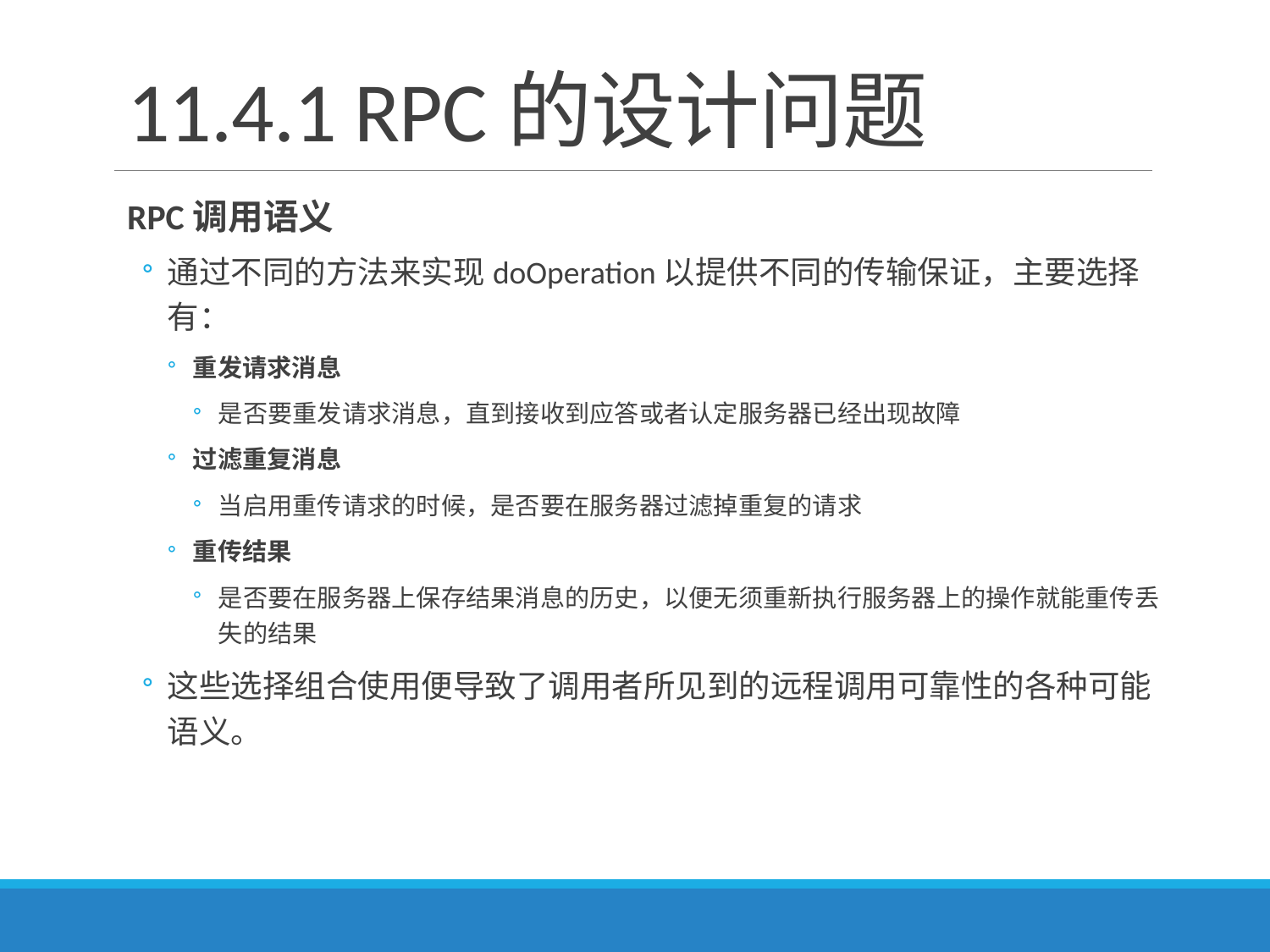

# 11.4.1 RPC的设计问题
RPC调用语义
通过不同的方法来实现doOperation以提供不同的传输保证，主要选择有：
重发请求消息
是否要重发请求消息，直到接收到应答或者认定服务器已经出现故障
过滤重复消息
当启用重传请求的时候，是否要在服务器过滤掉重复的请求
重传结果
是否要在服务器上保存结果消息的历史，以便无须重新执行服务器上的操作就能重传丢失的结果
这些选择组合使用便导致了调用者所见到的远程调用可靠性的各种可能语义。

51